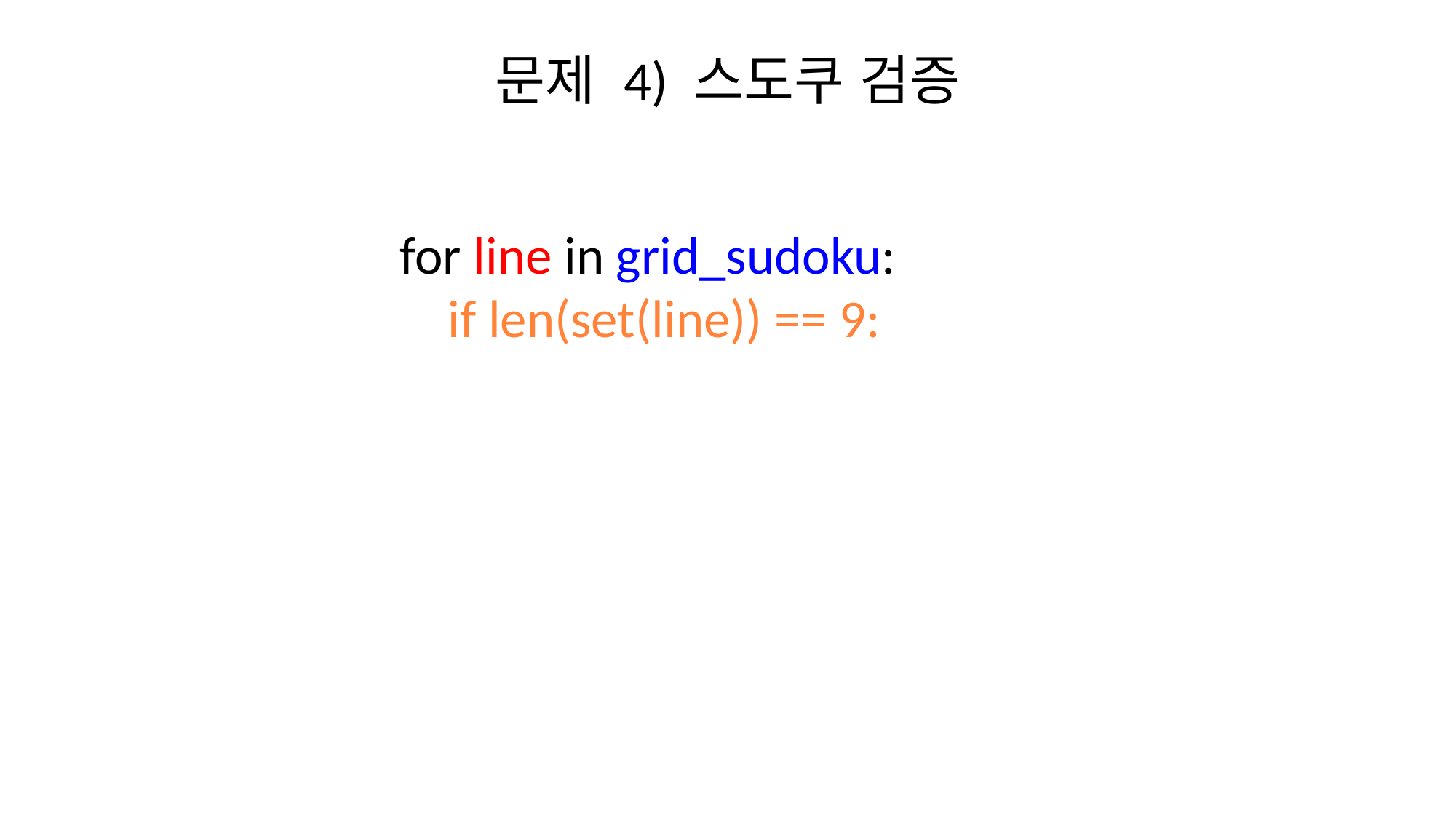

# 문제 4) 스도쿠 검증
for line in grid_sudoku:
    if len(set(line)) == 9: